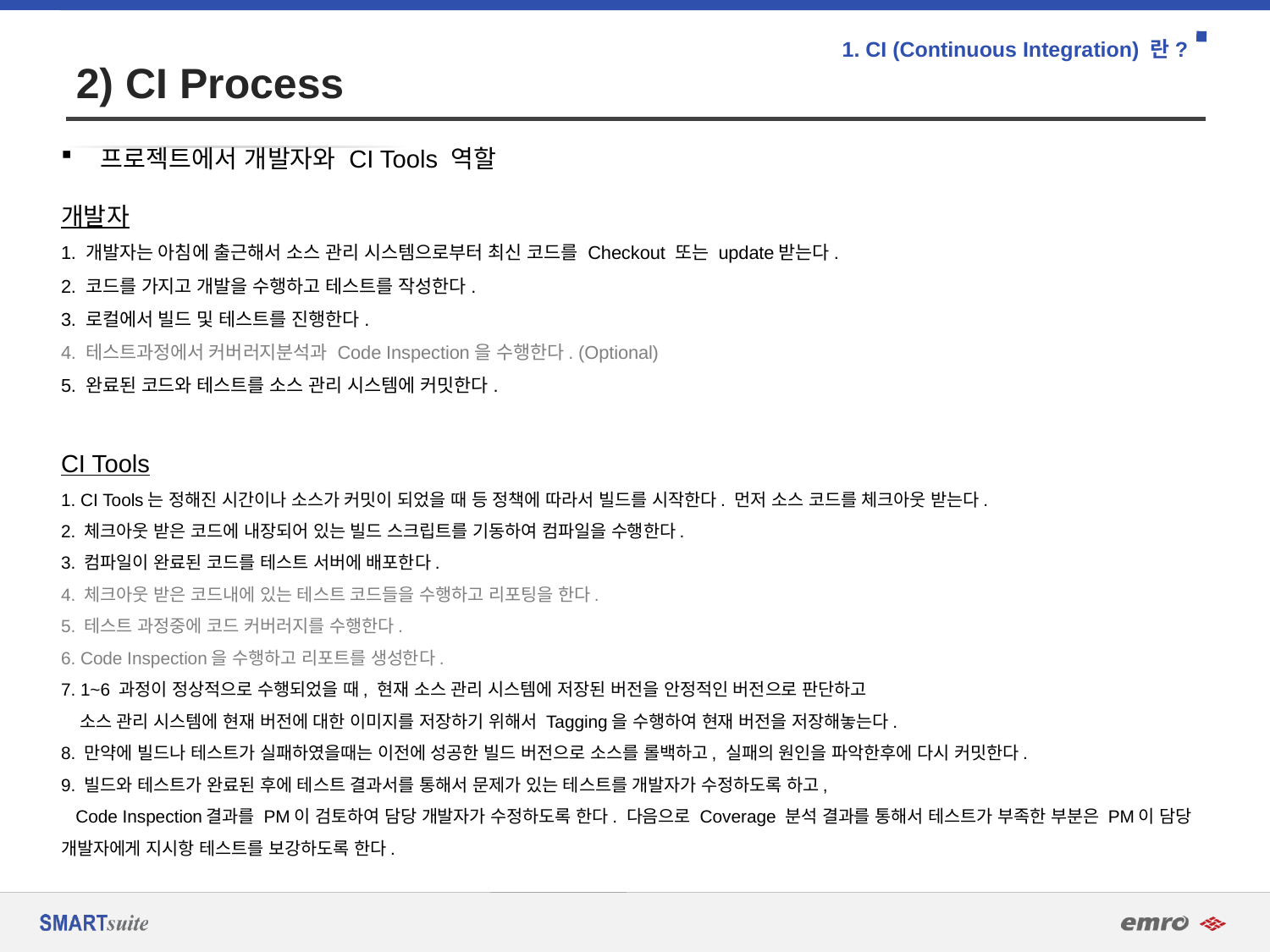

1. CI (Continuous Integration) 란?
# 2) CI Process
프로젝트에서 개발자와 CI Tools 역할

개발자
1. 개발자는 아침에 출근해서 소스 관리 시스템으로부터 최신 코드를 Checkout 또는 update받는다.
2. 코드를 가지고 개발을 수행하고 테스트를 작성한다.
3. 로컬에서 빌드 및 테스트를 진행한다.
4. 테스트과정에서 커버러지분석과 Code Inspection을 수행한다. (Optional)
5. 완료된 코드와 테스트를 소스 관리 시스템에 커밋한다.
CI Tools
1. CI Tools는 정해진 시간이나 소스가 커밋이 되었을 때 등 정책에 따라서 빌드를 시작한다. 먼저 소스 코드를 체크아웃 받는다.
2. 체크아웃 받은 코드에 내장되어 있는 빌드 스크립트를 기동하여 컴파일을 수행한다.
3. 컴파일이 완료된 코드를 테스트 서버에 배포한다.
4. 체크아웃 받은 코드내에 있는 테스트 코드들을 수행하고 리포팅을 한다.
5. 테스트 과정중에 코드 커버러지를 수행한다.
6. Code Inspection을 수행하고 리포트를 생성한다.
7. 1~6 과정이 정상적으로 수행되었을 때, 현재 소스 관리 시스템에 저장된 버전을 안정적인 버전으로 판단하고
   소스 관리 시스템에 현재 버전에 대한 이미지를 저장하기 위해서 Tagging을 수행하여 현재 버전을 저장해놓는다.
8. 만약에 빌드나 테스트가 실패하였을때는 이전에 성공한 빌드 버전으로 소스를 롤백하고, 실패의 원인을 파악한후에 다시 커밋한다.
9. 빌드와 테스트가 완료된 후에 테스트 결과서를 통해서 문제가 있는 테스트를 개발자가 수정하도록 하고,
   Code Inspection결과를 PM이 검토하여 담당 개발자가 수정하도록 한다. 다음으로 Coverage 분석 결과를 통해서 테스트가 부족한 부분은 PM이 담당 개발자에게 지시항 테스트를 보강하도록 한다.